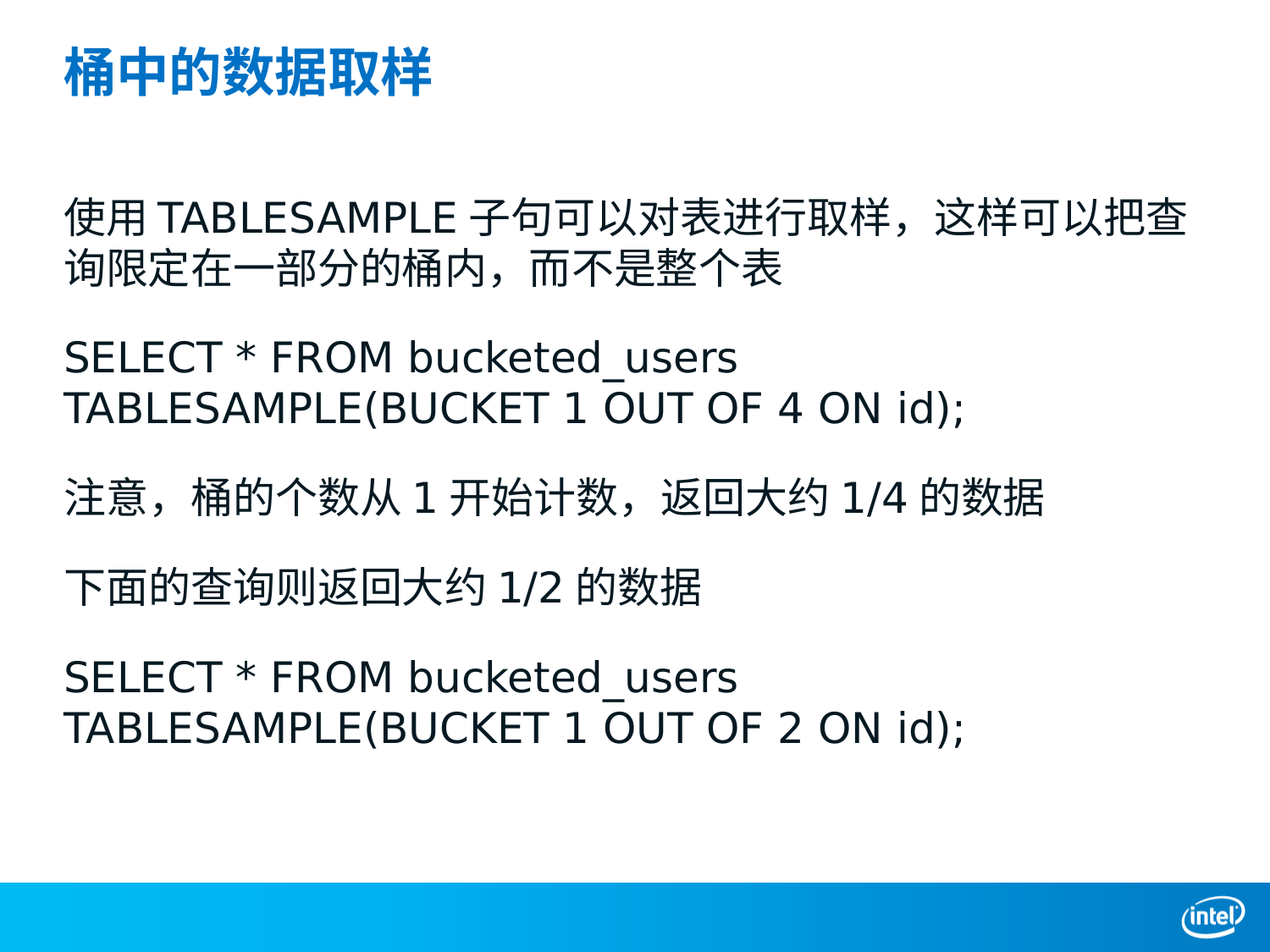

# 桶中的数据取样
使用TABLESAMPLE子句可以对表进行取样，这样可以把查询限定在一部分的桶内，而不是整个表
SELECT * FROM bucketed_users TABLESAMPLE(BUCKET 1 OUT OF 4 ON id);
注意，桶的个数从1开始计数，返回大约1/4的数据
下面的查询则返回大约1/2的数据
SELECT * FROM bucketed_users TABLESAMPLE(BUCKET 1 OUT OF 2 ON id);